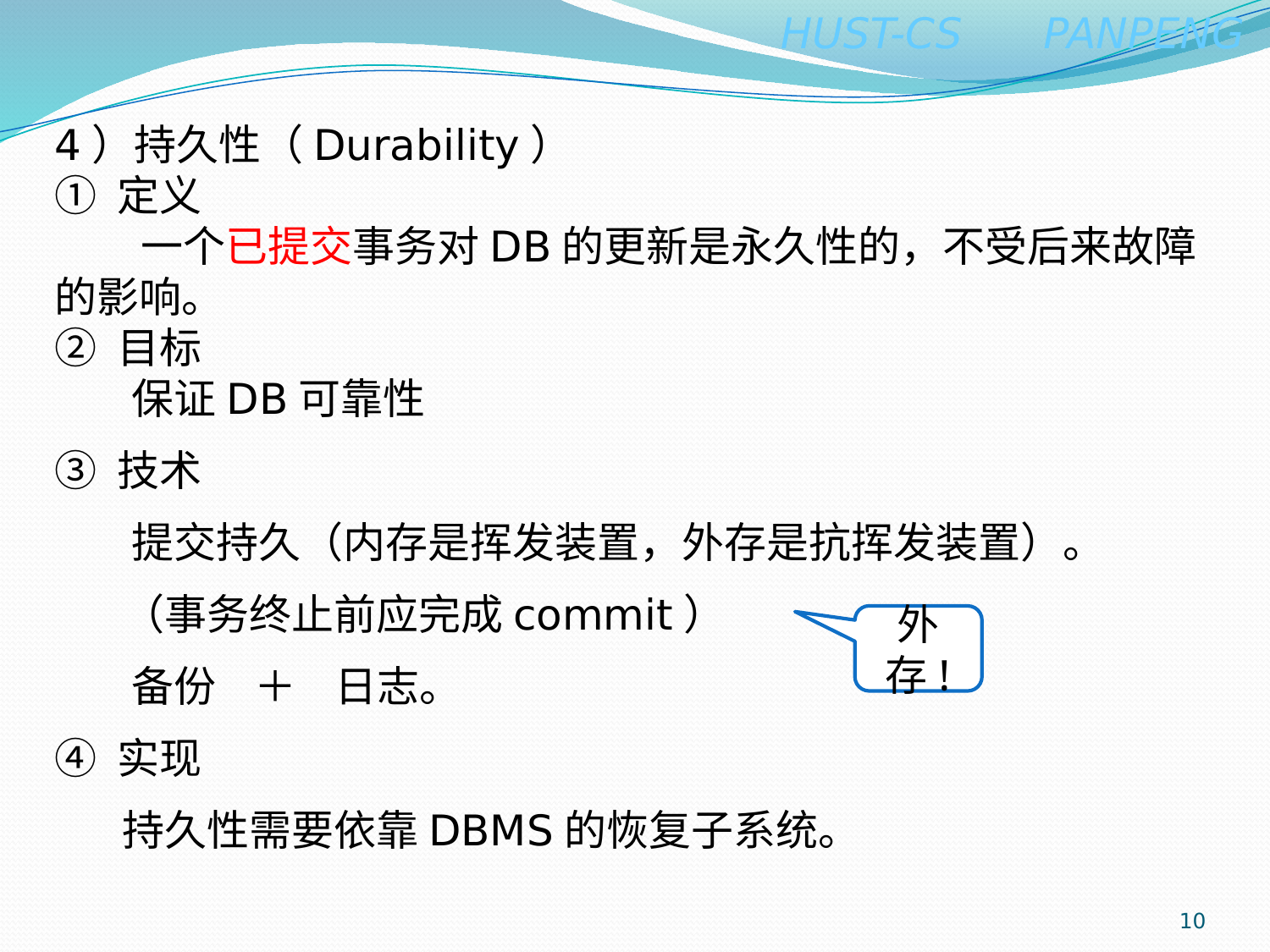

4）持久性（Durability）
① 定义
        一个已提交事务对DB的更新是永久性的，不受后来故障的影响。
② 目标
       保证DB可靠性
③ 技术
       提交持久（内存是挥发装置，外存是抗挥发装置）。
      （事务终止前应完成commit）
       备份    ＋    日志。
④ 实现
      持久性需要依靠DBMS的恢复子系统。
外存!
10